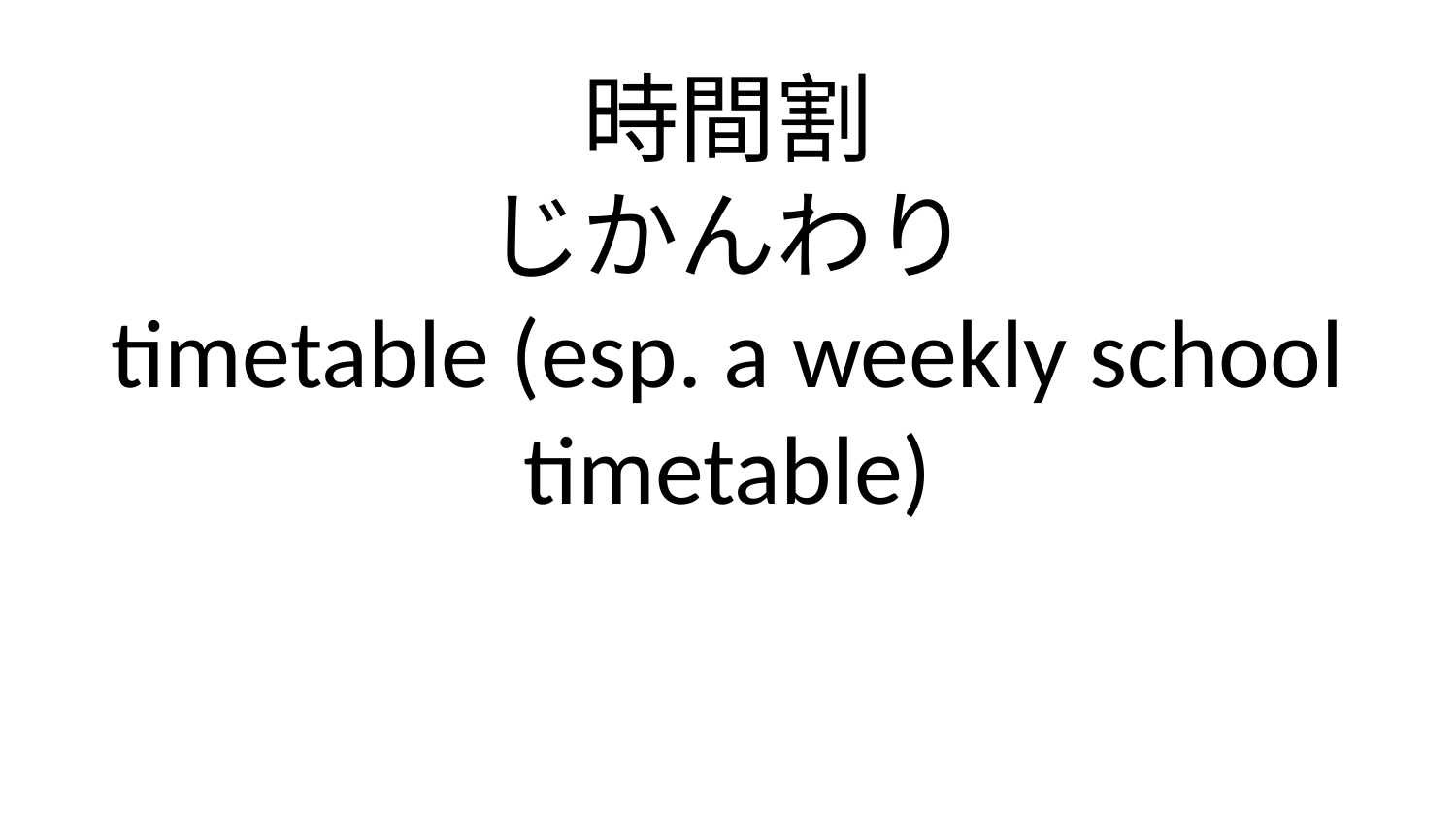

時間割
じかんわり
timetable (esp. a weekly school timetable)